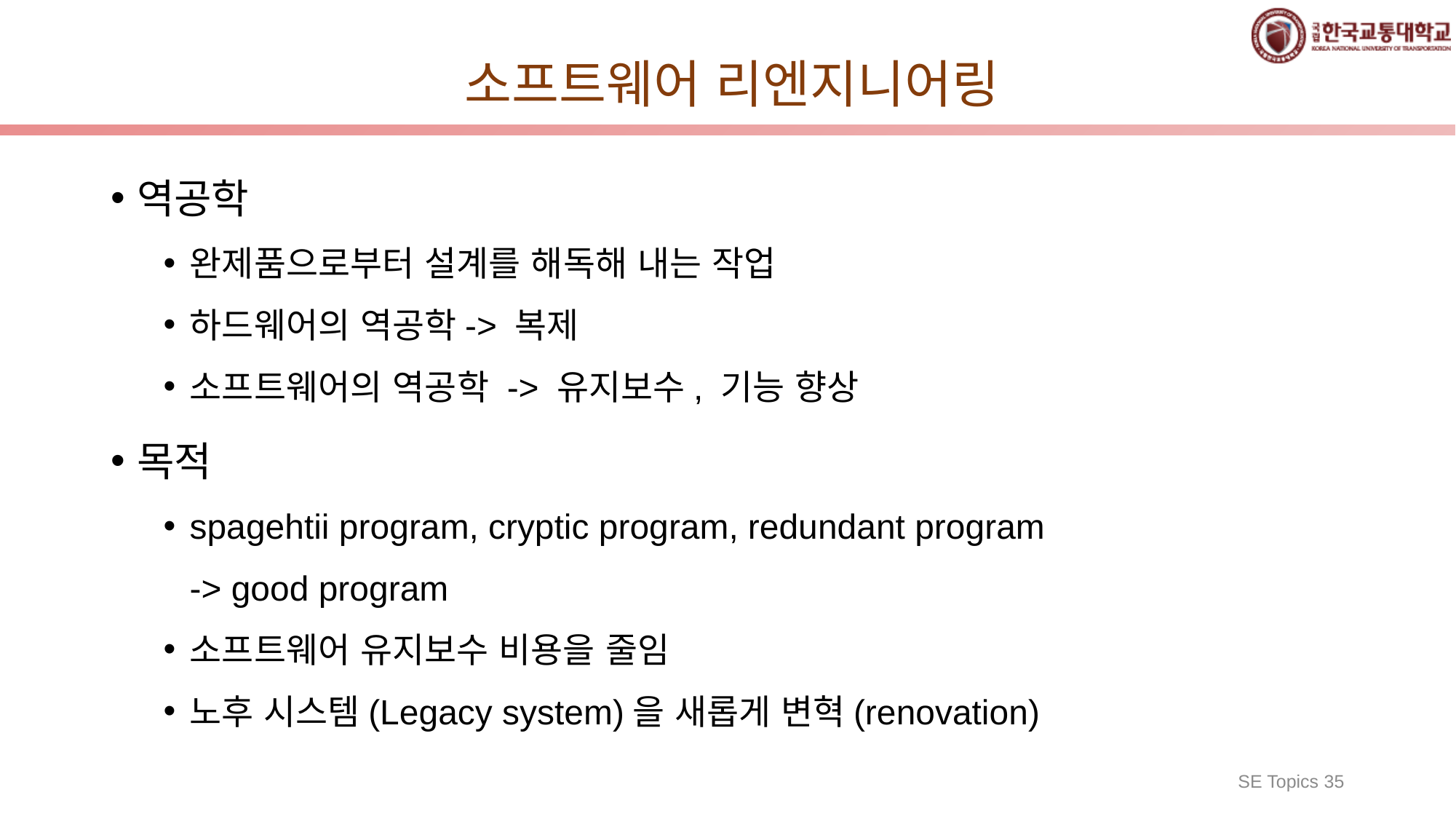

# 소프트웨어 리엔지니어링
역공학
완제품으로부터 설계를 해독해 내는 작업
하드웨어의 역공학-> 복제
소프트웨어의 역공학 -> 유지보수, 기능 향상
목적
spagehtii program, cryptic program, redundant program
			-> good program
소프트웨어 유지보수 비용을 줄임
노후 시스템(Legacy system)을 새롭게 변혁(renovation)
SE Topics 35